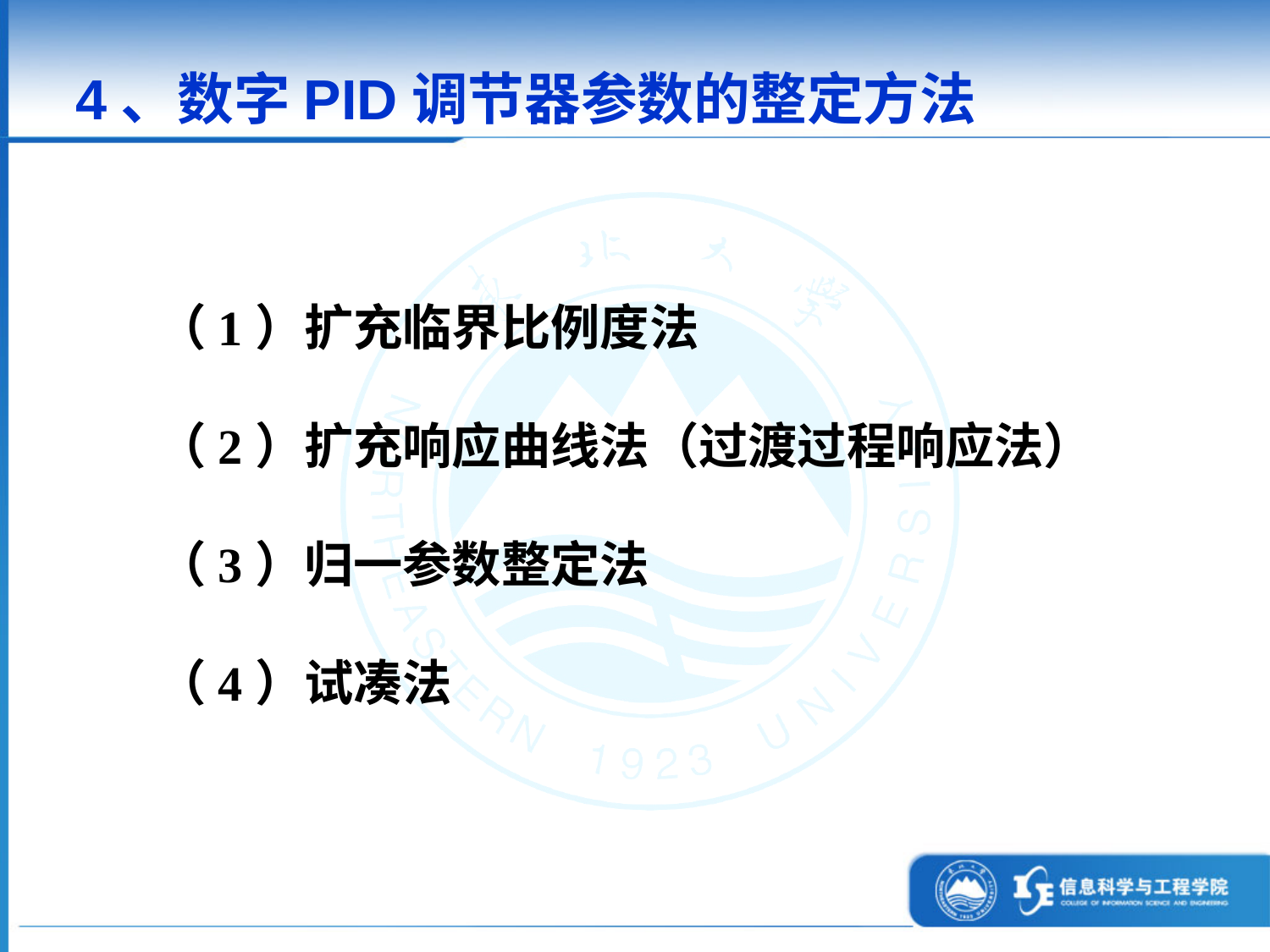

4、数字PID调节器参数的整定方法
（1）扩充临界比例度法
（2）扩充响应曲线法（过渡过程响应法）
（3）归一参数整定法
（4）试凑法